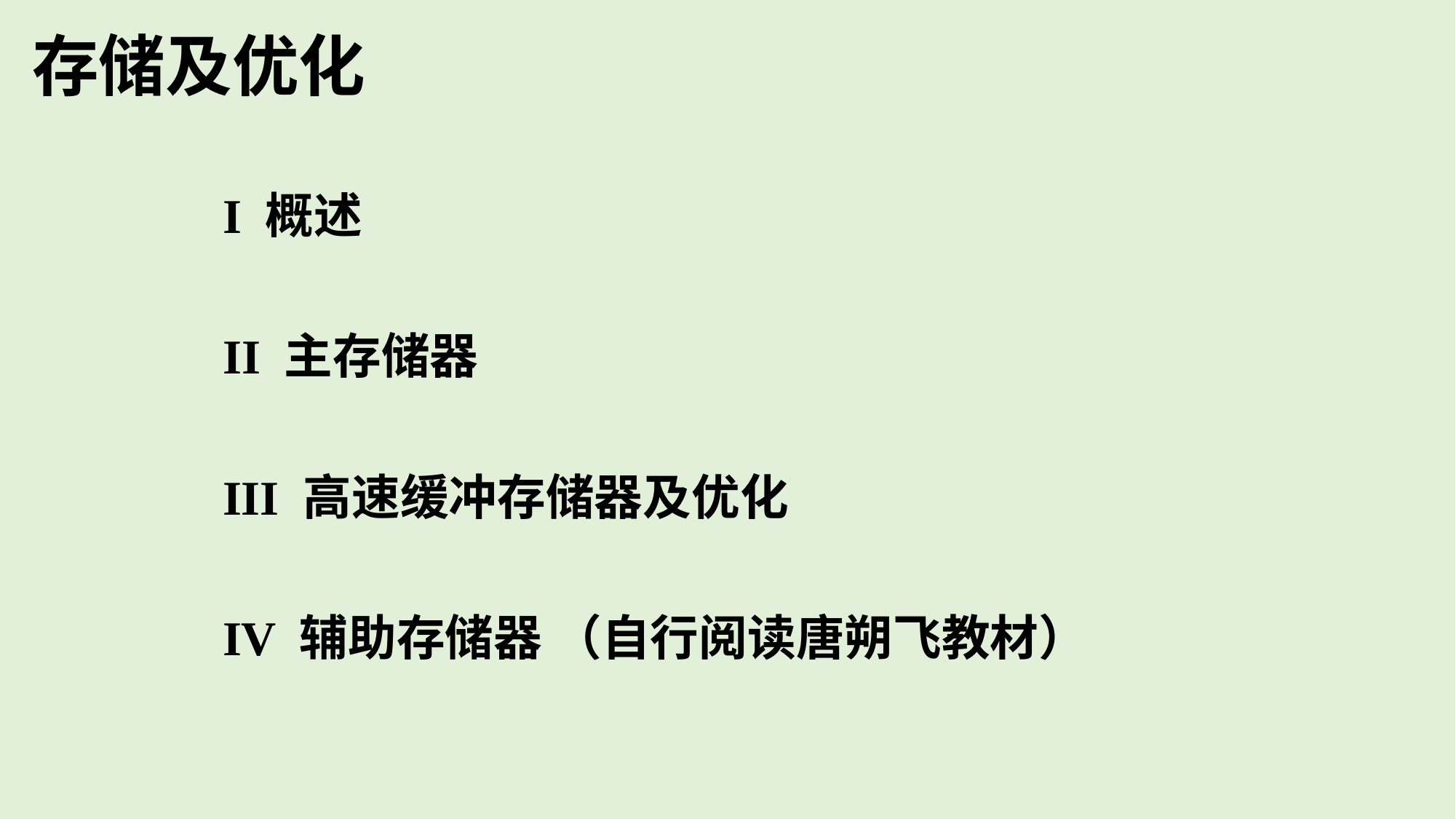

# 存储及优化
I 概述
II 主存储器
III 高速缓冲存储器及优化
IV 辅助存储器 （自行阅读唐朔飞教材）